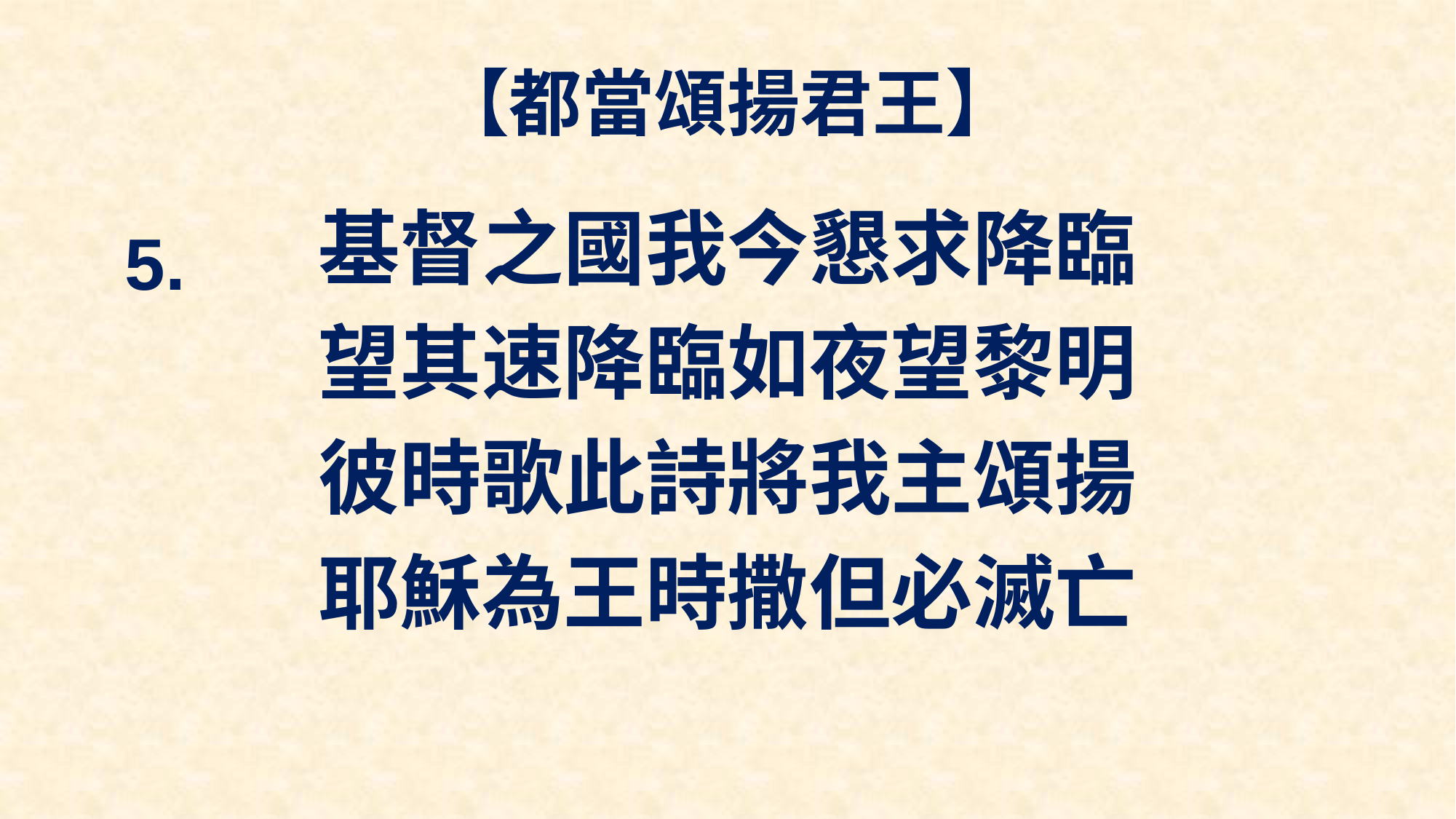

# 【都當頌揚君王】
基督之國我今懇求降臨
望其速降臨如夜望黎明
彼時歌此詩將我主頌揚
耶穌為王時撒但必滅亡
5.